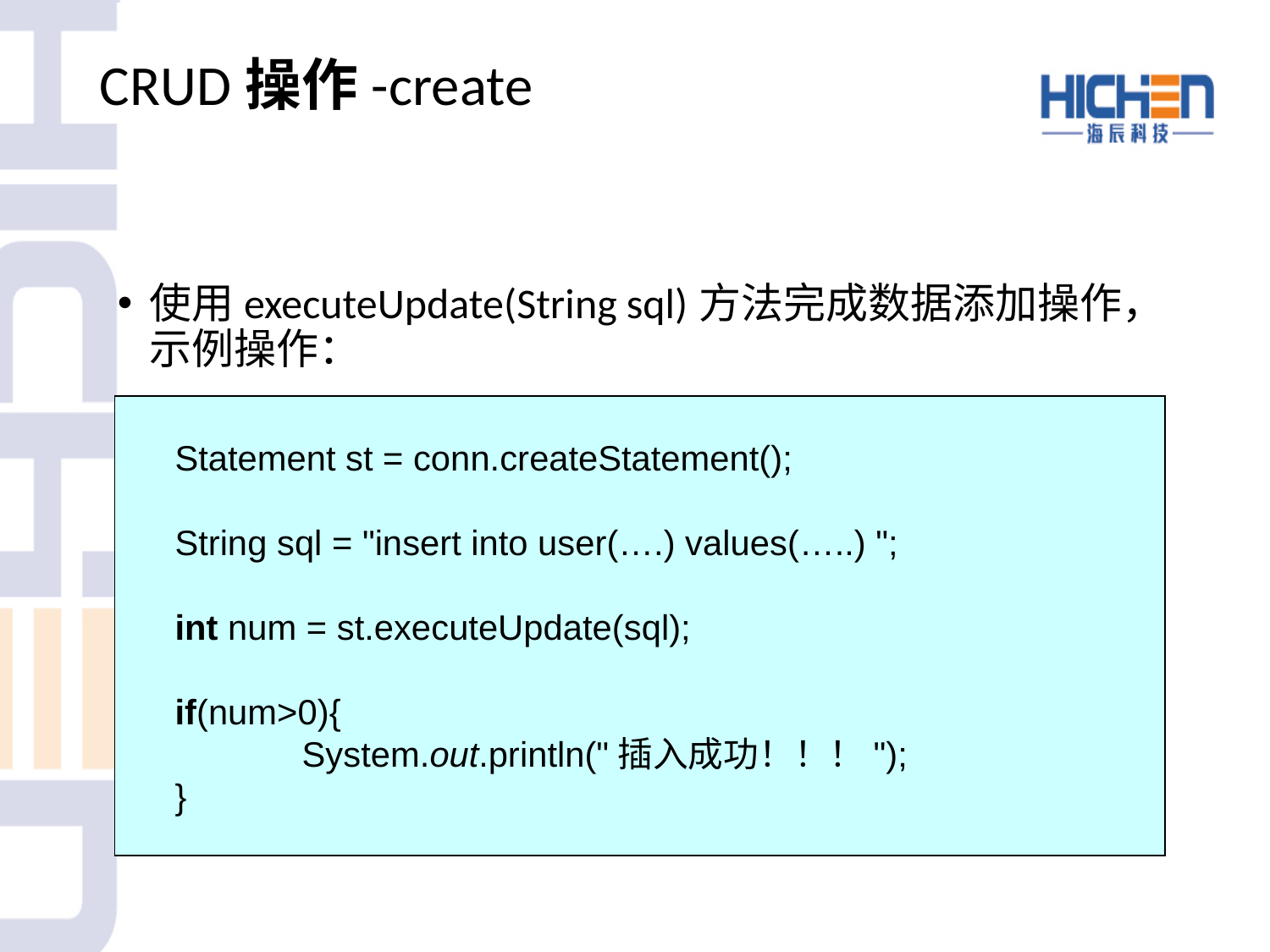

# CRUD操作-create
使用executeUpdate(String sql)方法完成数据添加操作，示例操作：

	Statement st = conn.createStatement();

	String sql = "insert into user(….) values(…..) ";

	int num = st.executeUpdate(sql);

	if(num>0){
		System.out.println("插入成功！！！");
	}